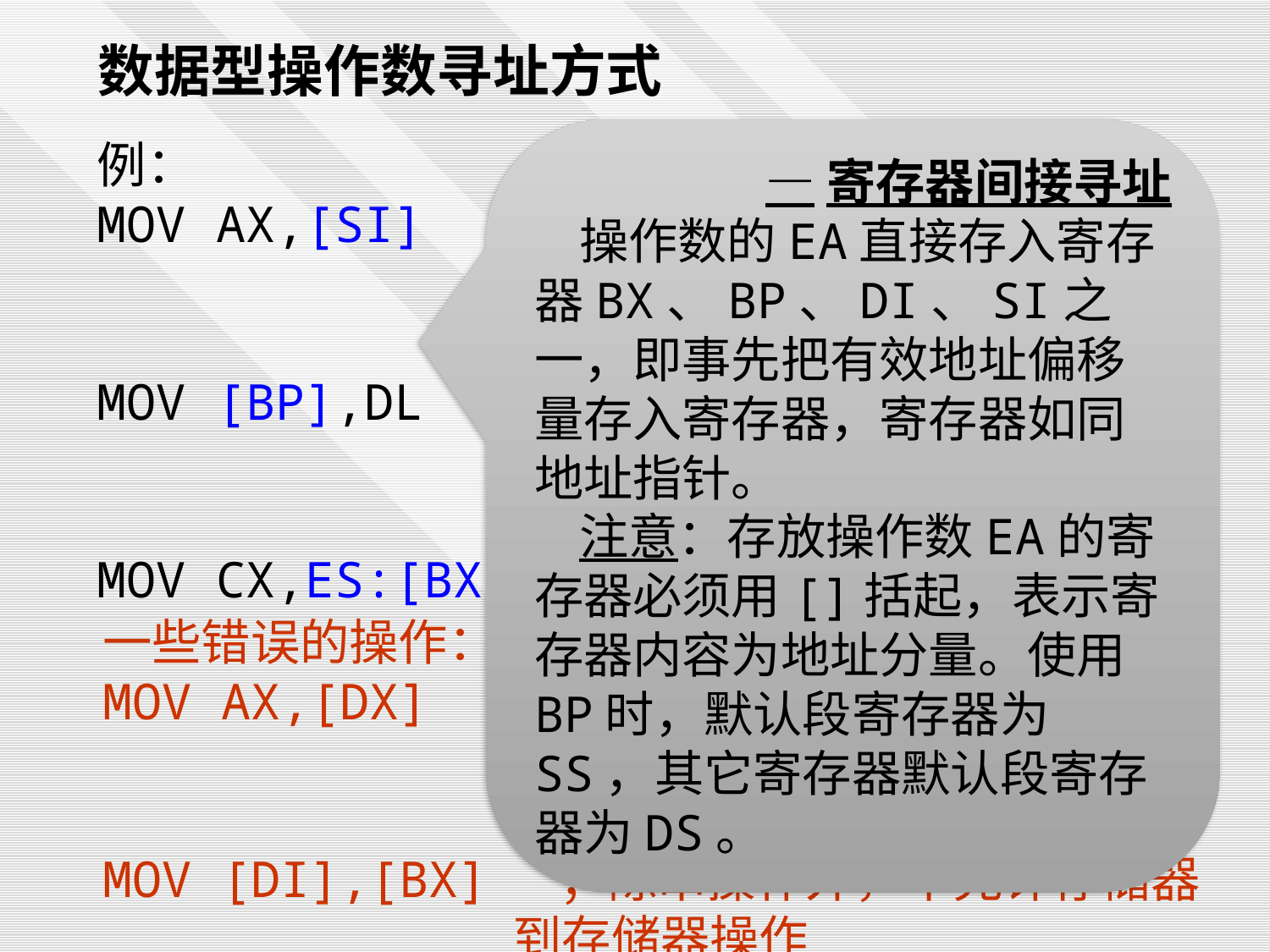

数据型操作数寻址方式
—寄存器间接寻址
   操作数的EA直接存入寄存器BX、BP、DI、SI之一，即事先把有效地址偏移量存入寄存器，寄存器如同地址指针。
   注意：存放操作数EA的寄存器必须用[]括起，表示寄存器内容为地址分量。使用BP时，默认段寄存器为SS，其它寄存器默认段寄存器为DS。
例：
MOV AX,[SI]    ；DS指明的段中用SI的内容为偏移量的字单元内容送入AX中
MOV [BP],DL    ；DL寄存器内容送SS段中BP内容为偏移量的字节存储单元
MOV CX,ES:[BX] ；将ES指明的段中BX内容为偏移量的字单元内容装入CX
一些错误的操作：
MOV AX,[DX]    ；不合法，只有BX、BP、SI、DI可以存放偏移地址信息
MOV [DI],[BX]  ；除串操作外，不允许存储器到存储器操作